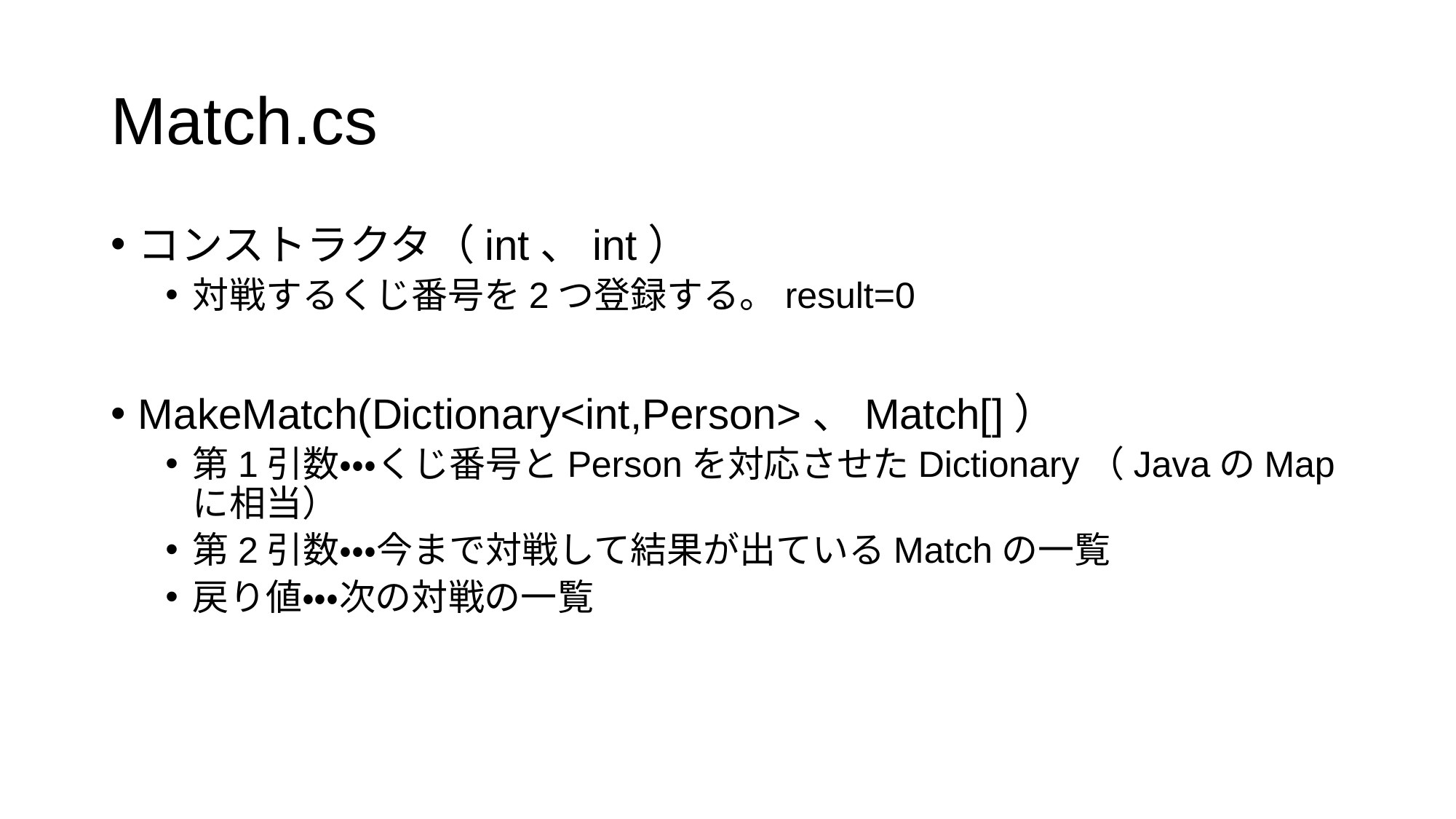

# Match.cs
コンストラクタ（int、int）
対戦するくじ番号を2つ登録する。result=0

MakeMatch(Dictionary<int,Person>、Match[]）
第1引数・・・くじ番号とPersonを対応させたDictionary（JavaのMapに相当）
第2引数・・・今まで対戦して結果が出ているMatchの一覧
戻り値・・・次の対戦の一覧